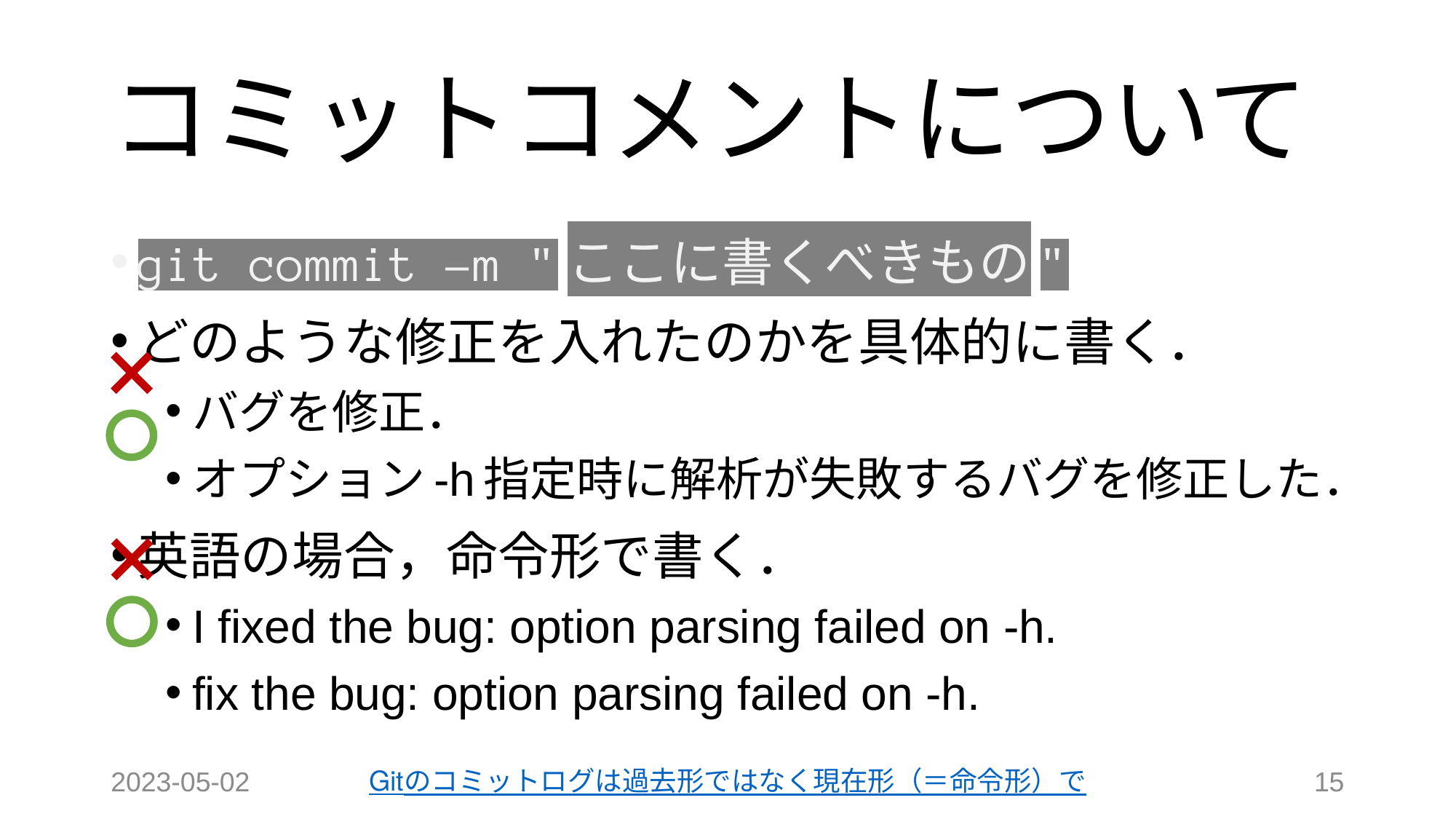

# コミットコメントについて
git commit -m "ここに書くべきもの"
どのような修正を入れたのかを具体的に書く．
バグを修正．
オプション-h指定時に解析が失敗するバグを修正した．
英語の場合，命令形で書く．
I fixed the bug: option parsing failed on -h.
fix the bug: option parsing failed on -h.

Gitのコミットログは過去形ではなく現在形（＝命令形）で
2023-05-02
15